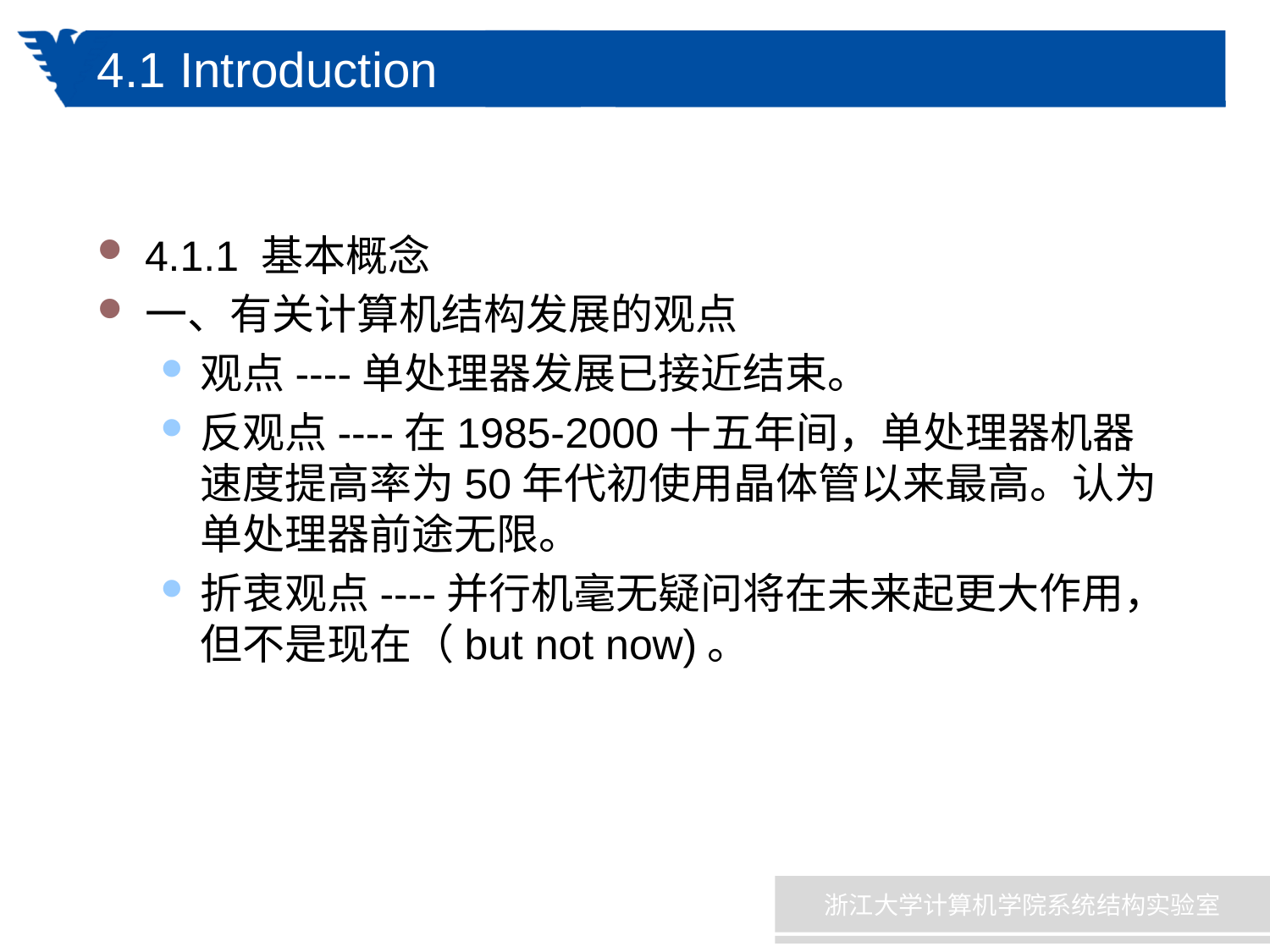

# 4.1 Introduction
4.1.1 基本概念
一、有关计算机结构发展的观点
观点----单处理器发展已接近结束。
反观点----在1985-2000十五年间，单处理器机器速度提高率为50年代初使用晶体管以来最高。认为单处理器前途无限。
折衷观点----并行机毫无疑问将在未来起更大作用，但不是现在（but not now)。